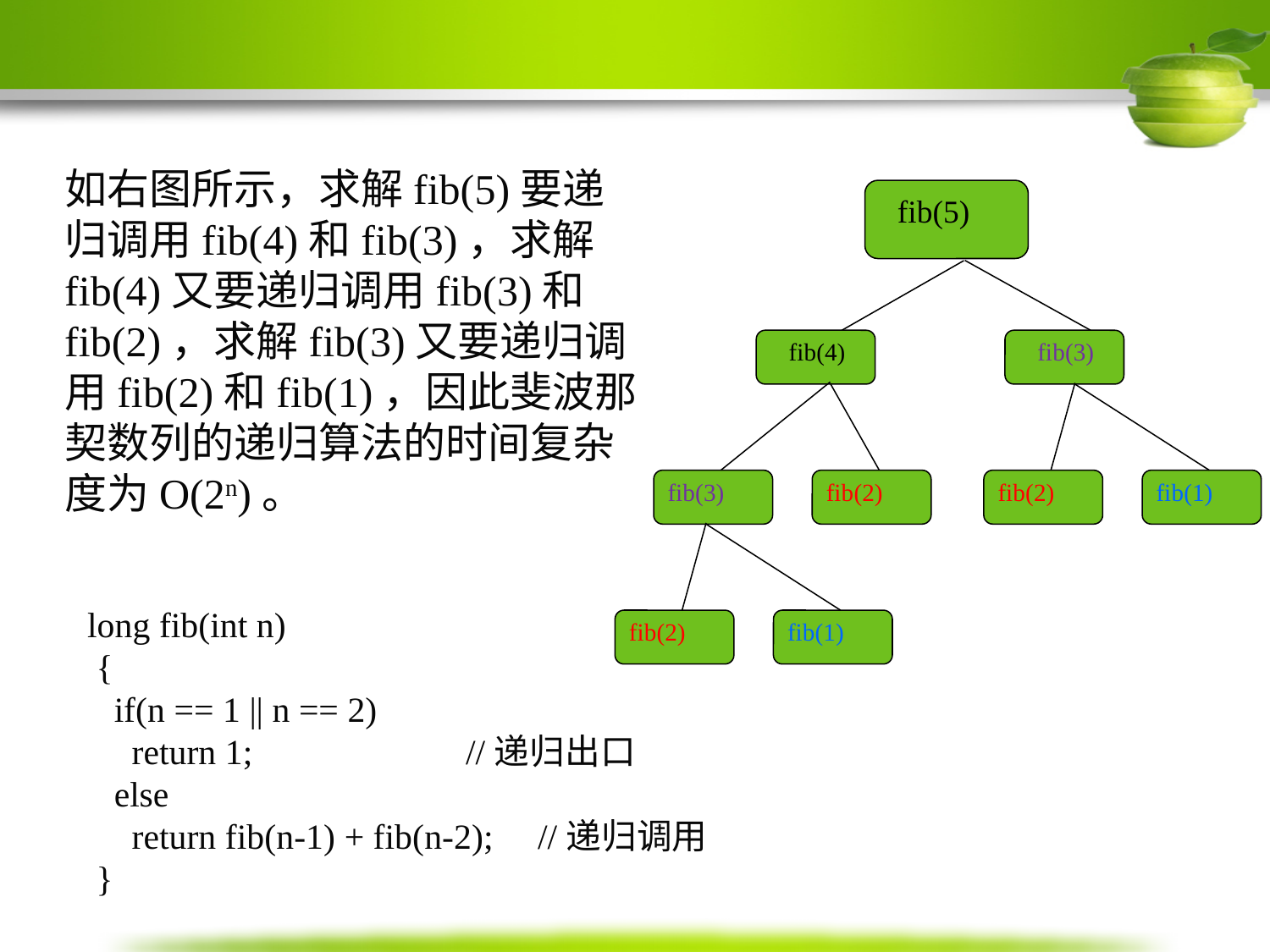

如右图所示，求解fib(5)要递归调用fib(4)和fib(3)，求解fib(4)又要递归调用fib(3)和fib(2)，求解fib(3)又要递归调用fib(2)和fib(1)，因此斐波那契数列的递归算法的时间复杂度为O(2n)。

fib(5)

fib(4)

fib(3)

fib(3)

fib(2)

fib(2)

fib(1)

long fib(int n)
 {
   if(n == 1 || n == 2)
     return 1;                        //递归出口
   else
     return fib(n-1) + fib(n-2);     //递归调用
 }

fib(2)

fib(1)